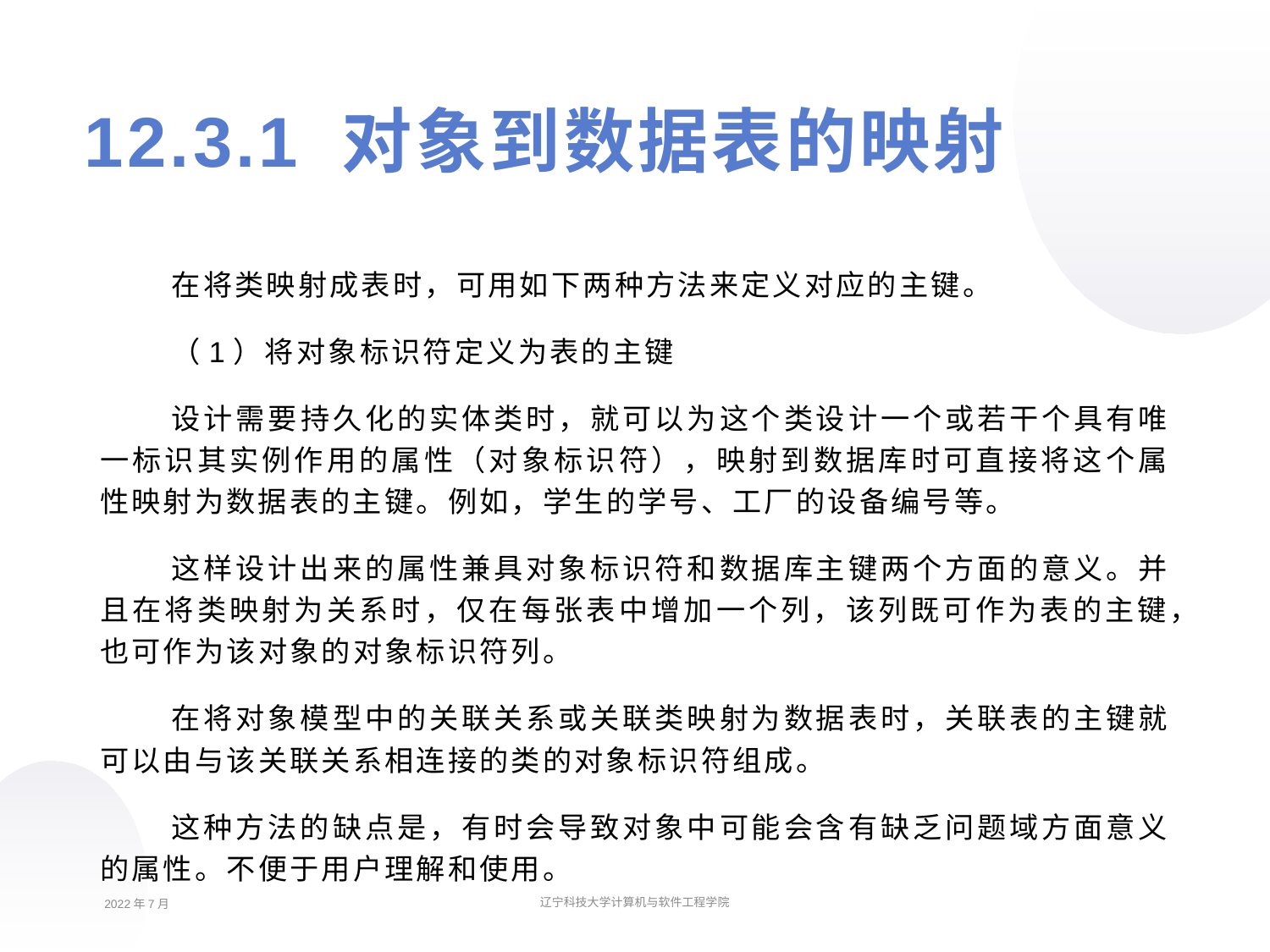

12.3.1 对象到数据表的映射
在将类映射成表时，可用如下两种方法来定义对应的主键。
（1）将对象标识符定义为表的主键
设计需要持久化的实体类时，就可以为这个类设计一个或若干个具有唯一标识其实例作用的属性（对象标识符），映射到数据库时可直接将这个属性映射为数据表的主键。例如，学生的学号、工厂的设备编号等。
这样设计出来的属性兼具对象标识符和数据库主键两个方面的意义。并且在将类映射为关系时，仅在每张表中增加一个列，该列既可作为表的主键，也可作为该对象的对象标识符列。
在将对象模型中的关联关系或关联类映射为数据表时，关联表的主键就可以由与该关联关系相连接的类的对象标识符组成。
这种方法的缺点是，有时会导致对象中可能会含有缺乏问题域方面意义的属性。不便于用户理解和使用。

2022年7月
辽宁科技大学计算机与软件工程学院
28